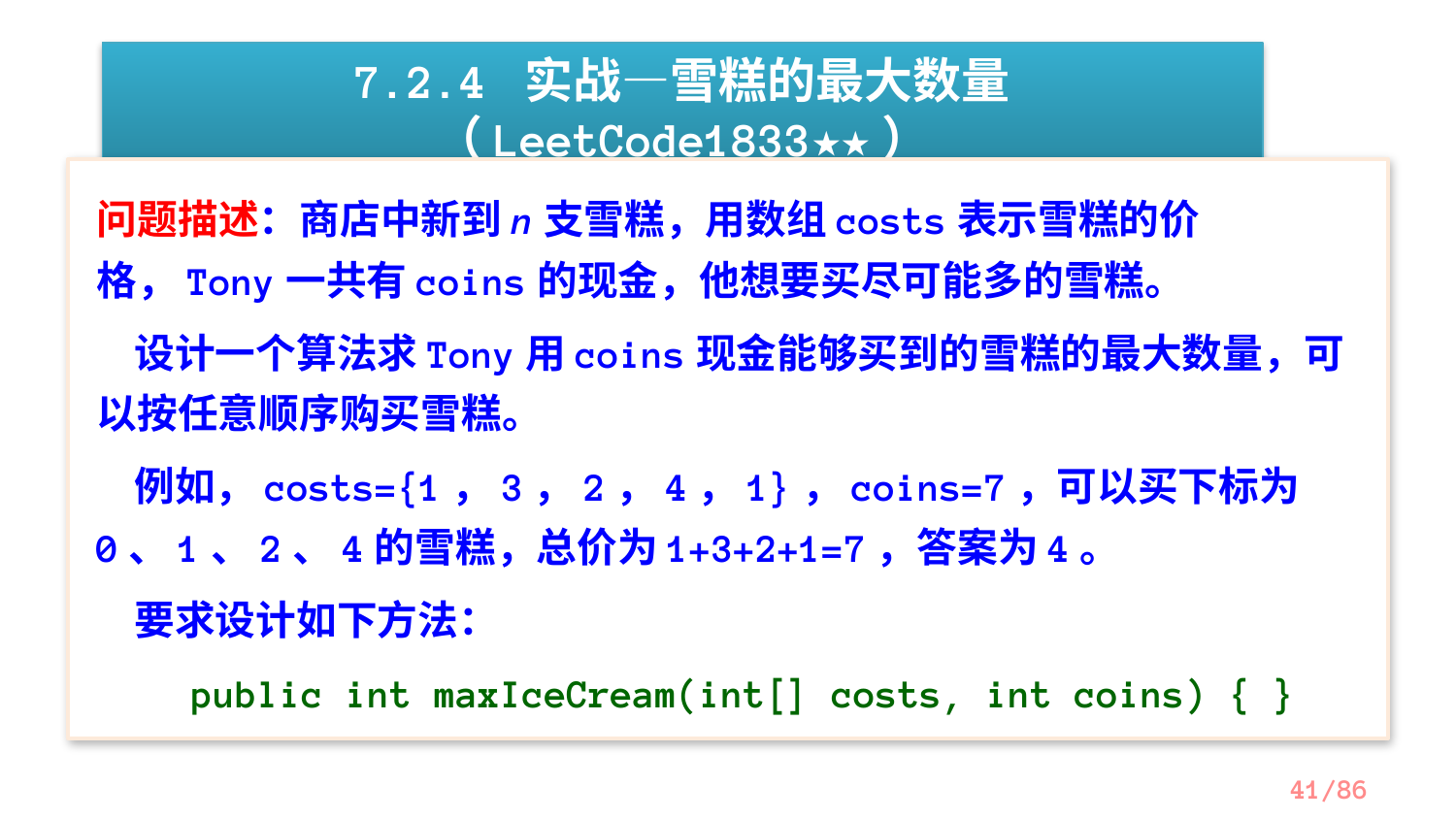

7.2.4 实战—雪糕的最大数量（LeetCode1833★★）
问题描述：商店中新到n支雪糕，用数组costs表示雪糕的价格，Tony一共有coins的现金，他想要买尽可能多的雪糕。
   设计一个算法求Tony用coins现金能够买到的雪糕的最大数量，可以按任意顺序购买雪糕。
   例如，costs={1，3，2，4，1}，coins=7，可以买下标为 0、1、2、4的雪糕，总价为1+3+2+1=7，答案为4。
   要求设计如下方法：
 public int maxIceCream(int[] costs, int coins) { }
41/86